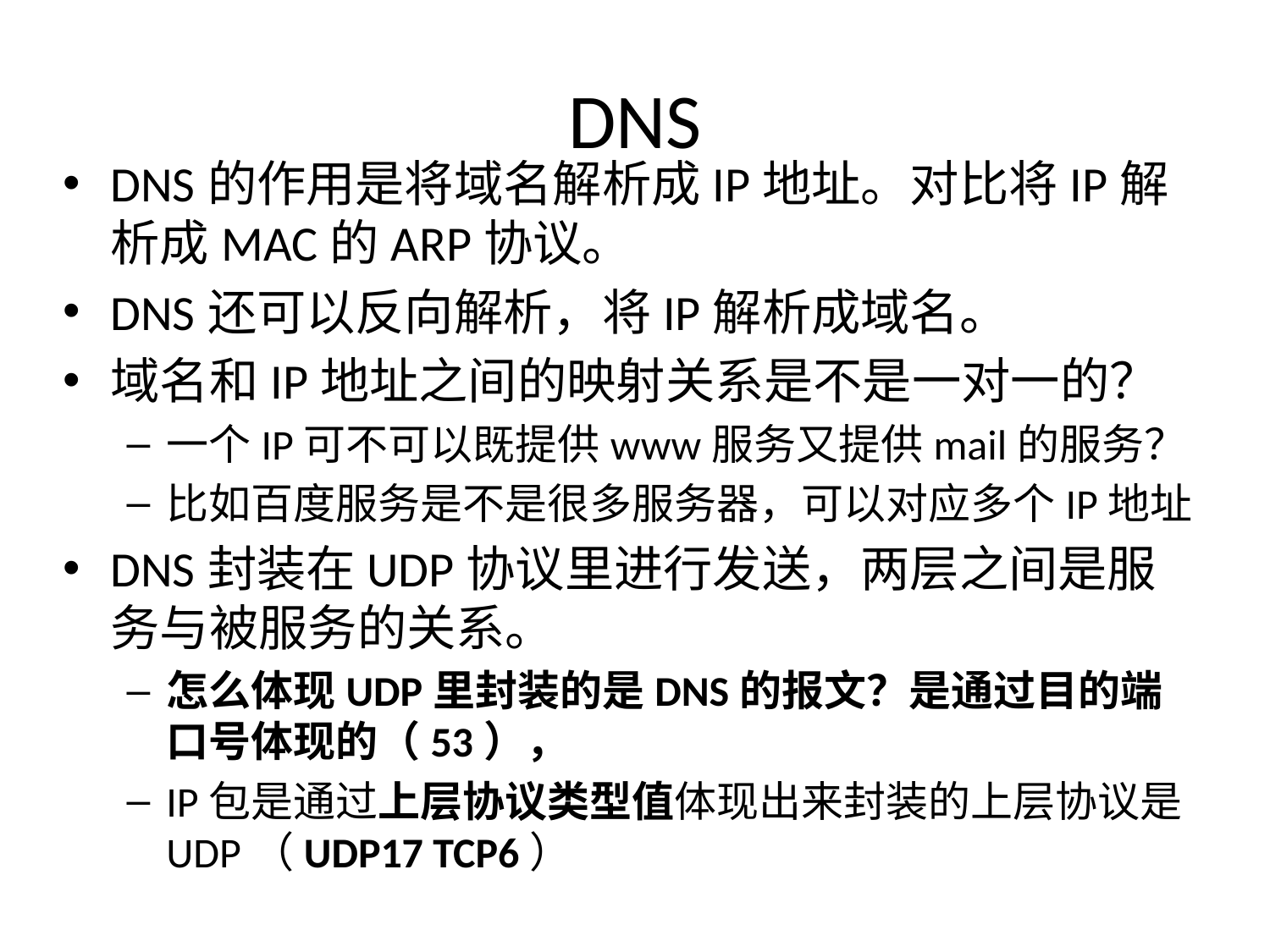

# DNS
DNS的作用是将域名解析成IP地址。对比将IP解析成MAC的ARP协议。
DNS还可以反向解析，将IP解析成域名。
域名和IP地址之间的映射关系是不是一对一的？
一个IP可不可以既提供www服务又提供mail的服务？
比如百度服务是不是很多服务器，可以对应多个IP地址
DNS封装在UDP协议里进行发送，两层之间是服务与被服务的关系。
怎么体现UDP里封装的是DNS的报文？是通过目的端口号体现的（53），
IP包是通过上层协议类型值体现出来封装的上层协议是UDP（UDP17 TCP6）